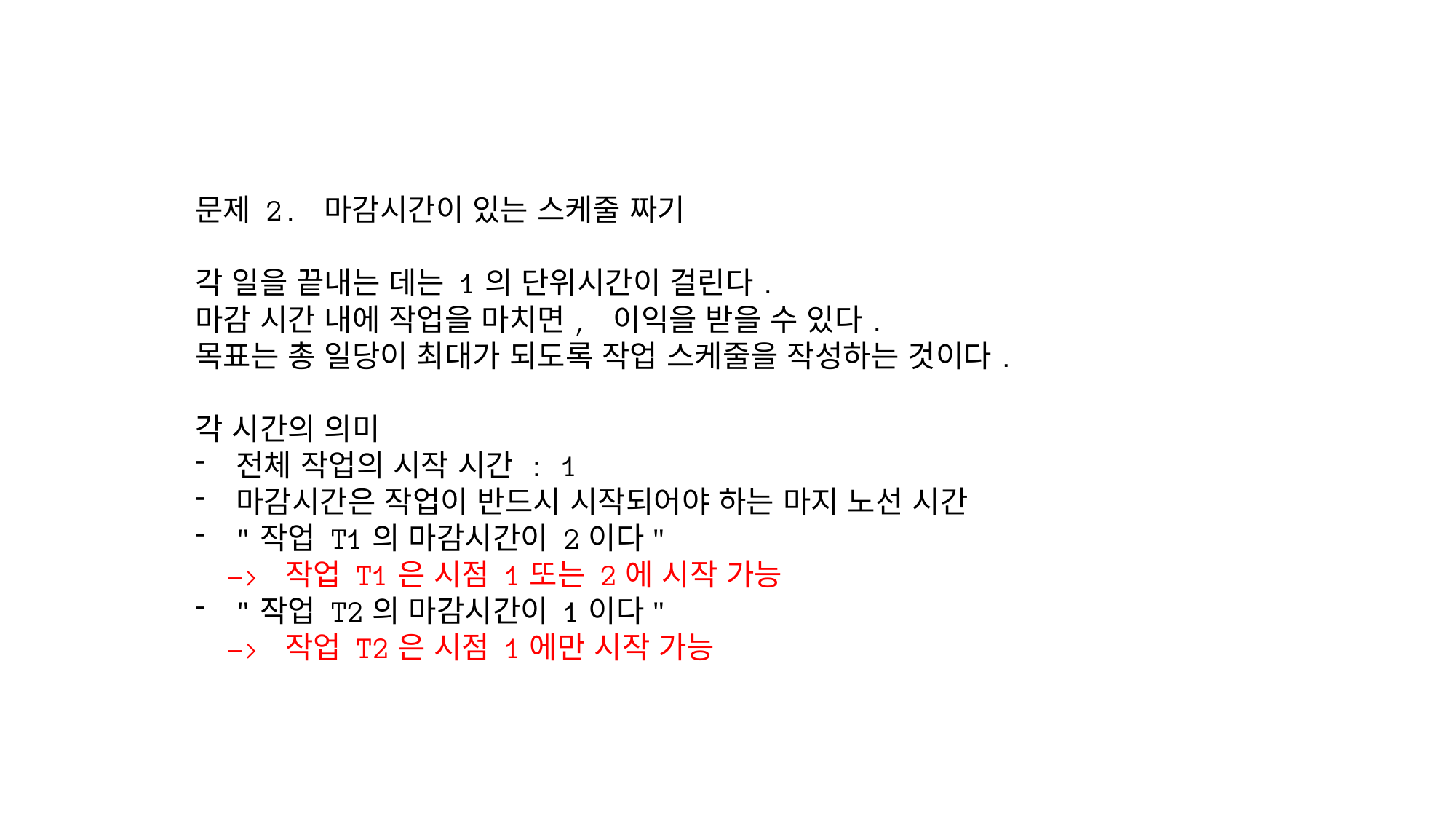

문제 2. 마감시간이 있는 스케줄 짜기

각 일을 끝내는 데는 1의 단위시간이 걸린다.
마감 시간 내에 작업을 마치면, 이익을 받을 수 있다.
목표는 총 일당이 최대가 되도록 작업 스케줄을 작성하는 것이다.

각 시간의 의미
전체 작업의 시작 시간 : 1
마감시간은 작업이 반드시 시작되어야 하는 마지 노선 시간
"작업 T1의 마감시간이 2이다"
  -> 작업 T1은 시점 1또는 2에 시작 가능
"작업 T2의 마감시간이 1이다"
  -> 작업 T2은 시점 1에만 시작 가능